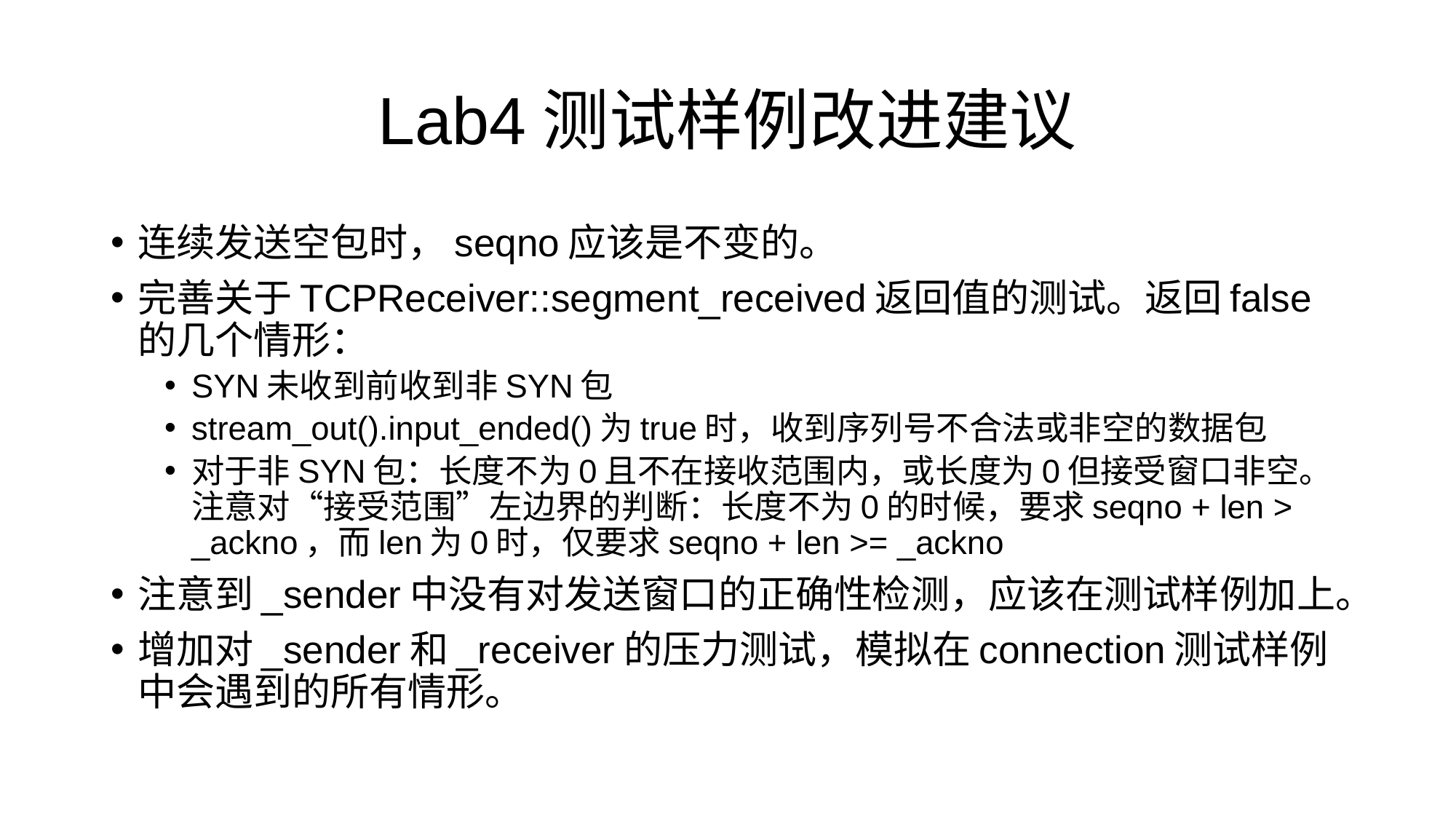

# Lab4测试样例改进建议
连续发送空包时，seqno应该是不变的。
完善关于TCPReceiver::segment_received返回值的测试。返回false的几个情形：
SYN未收到前收到非SYN包
stream_out().input_ended()为true时，收到序列号不合法或非空的数据包
对于非SYN包：长度不为0且不在接收范围内，或长度为0但接受窗口非空。注意对“接受范围”左边界的判断：长度不为0的时候，要求seqno + len > _ackno，而len为0时，仅要求seqno + len >= _ackno
注意到_sender中没有对发送窗口的正确性检测，应该在测试样例加上。
增加对_sender和_receiver的压力测试，模拟在connection测试样例中会遇到的所有情形。